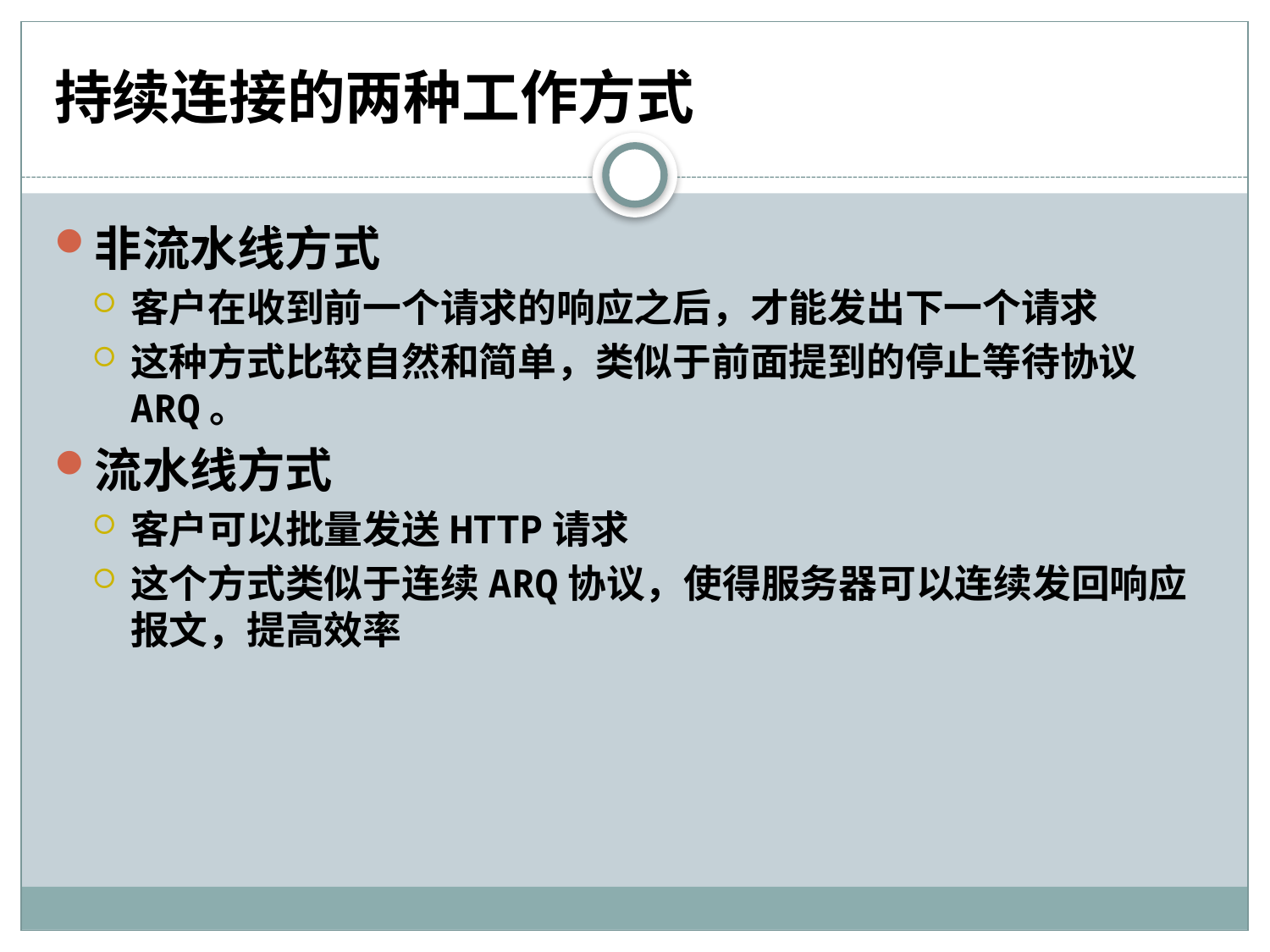

# 持续连接的两种工作方式
非流水线方式
客户在收到前一个请求的响应之后，才能发出下一个请求
这种方式比较自然和简单，类似于前面提到的停止等待协议ARQ。
流水线方式
客户可以批量发送HTTP请求
这个方式类似于连续ARQ协议，使得服务器可以连续发回响应报文，提高效率